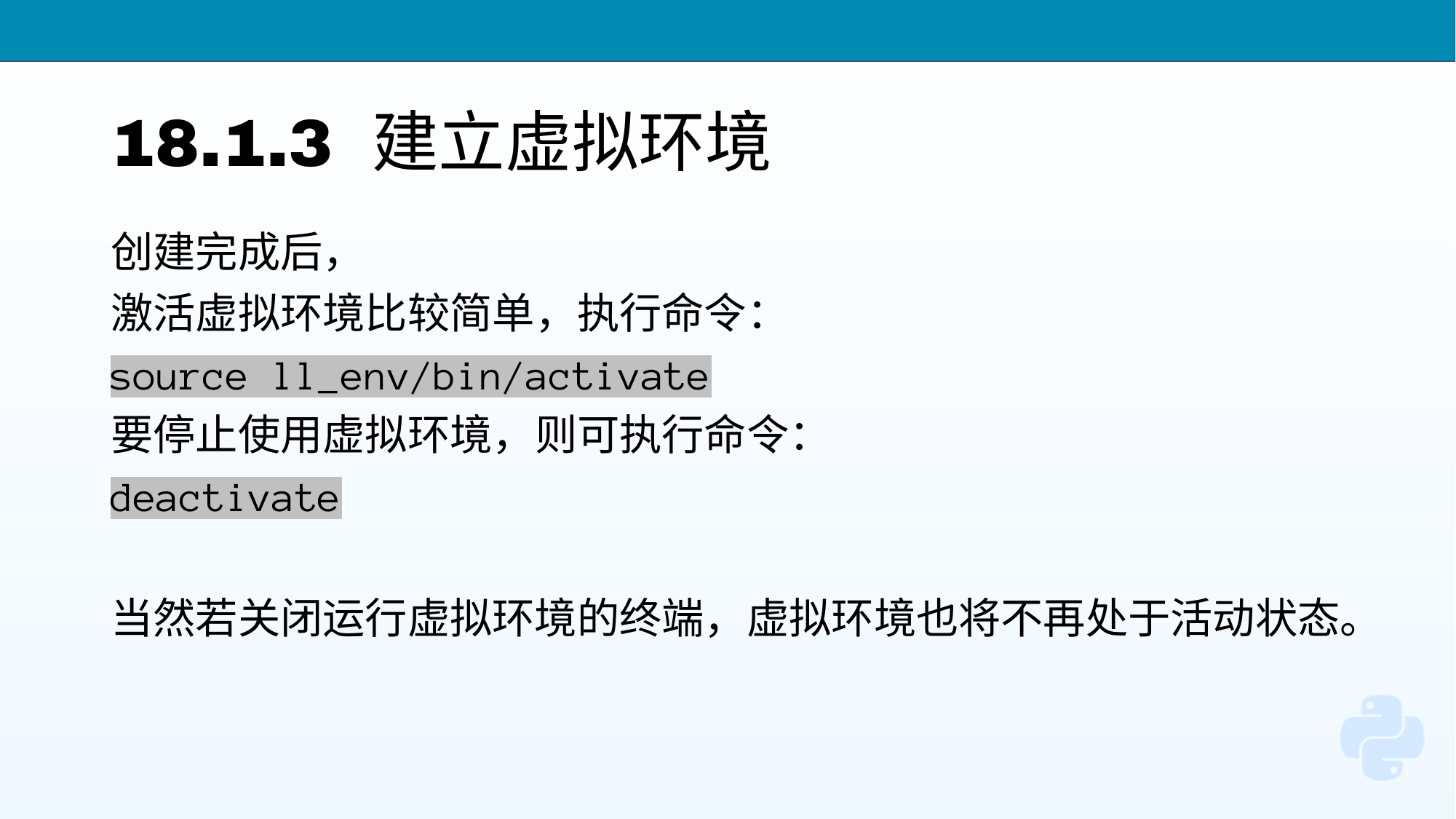

# 18.1.3 建立虚拟环境
创建完成后，
激活虚拟环境比较简单，执行命令：
source ll_env/bin/activate
要停止使用虚拟环境，则可执行命令：
deactivate

当然若关闭运行虚拟环境的终端，虚拟环境也将不再处于活动状态。